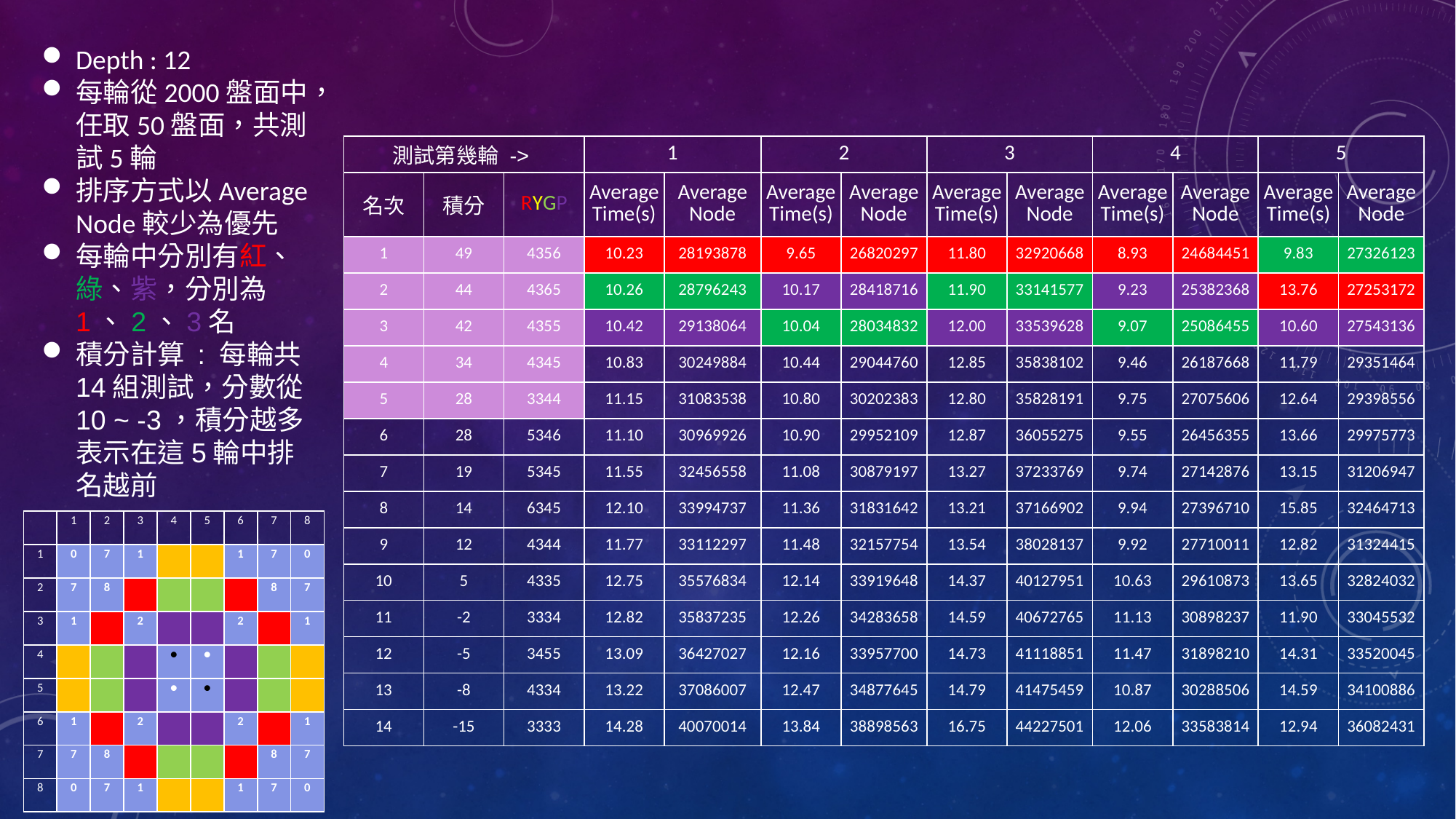

Depth : 12
每輪從2000盤面中，任取50盤面，共測試5輪
排序方式以Average Node較少為優先
每輪中分別有紅、綠、紫，分別為1、2、3名
積分計算 : 每輪共14組測試，分數從10 ~ -3，積分越多表示在這5輪中排名越前
| 測試第幾輪 -> |  |  | 1 |  | 2 |  | 3 |  | 4 |  | 5 |  |
| --- | --- | --- | --- | --- | --- | --- | --- | --- | --- | --- | --- | --- |
| 名次 | 積分 | RYGP | Average Time(s) | Average Node | Average Time(s) | Average Node | Average Time(s) | Average Node | Average Time(s) | Average Node | Average Time(s) | Average Node |
| 1 | 49 | 4356 | 10.23 | 28193878 | 9.65 | 26820297 | 11.80 | 32920668 | 8.93 | 24684451 | 9.83 | 27326123 |
| 2 | 44 | 4365 | 10.26 | 28796243 | 10.17 | 28418716 | 11.90 | 33141577 | 9.23 | 25382368 | 13.76 | 27253172 |
| 3 | 42 | 4355 | 10.42 | 29138064 | 10.04 | 28034832 | 12.00 | 33539628 | 9.07 | 25086455 | 10.60 | 27543136 |
| 4 | 34 | 4345 | 10.83 | 30249884 | 10.44 | 29044760 | 12.85 | 35838102 | 9.46 | 26187668 | 11.79 | 29351464 |
| 5 | 28 | 3344 | 11.15 | 31083538 | 10.80 | 30202383 | 12.80 | 35828191 | 9.75 | 27075606 | 12.64 | 29398556 |
| 6 | 28 | 5346 | 11.10 | 30969926 | 10.90 | 29952109 | 12.87 | 36055275 | 9.55 | 26456355 | 13.66 | 29975773 |
| 7 | 19 | 5345 | 11.55 | 32456558 | 11.08 | 30879197 | 13.27 | 37233769 | 9.74 | 27142876 | 13.15 | 31206947 |
| 8 | 14 | 6345 | 12.10 | 33994737 | 11.36 | 31831642 | 13.21 | 37166902 | 9.94 | 27396710 | 15.85 | 32464713 |
| 9 | 12 | 4344 | 11.77 | 33112297 | 11.48 | 32157754 | 13.54 | 38028137 | 9.92 | 27710011 | 12.82 | 31324415 |
| 10 | 5 | 4335 | 12.75 | 35576834 | 12.14 | 33919648 | 14.37 | 40127951 | 10.63 | 29610873 | 13.65 | 32824032 |
| 11 | -2 | 3334 | 12.82 | 35837235 | 12.26 | 34283658 | 14.59 | 40672765 | 11.13 | 30898237 | 11.90 | 33045532 |
| 12 | -5 | 3455 | 13.09 | 36427027 | 12.16 | 33957700 | 14.73 | 41118851 | 11.47 | 31898210 | 14.31 | 33520045 |
| 13 | -8 | 4334 | 13.22 | 37086007 | 12.47 | 34877645 | 14.79 | 41475459 | 10.87 | 30288506 | 14.59 | 34100886 |
| 14 | -15 | 3333 | 14.28 | 40070014 | 13.84 | 38898563 | 16.75 | 44227501 | 12.06 | 33583814 | 12.94 | 36082431 |
|  | 1 | 2 | 3 | 4 | 5 | 6 | 7 | 8 |
| --- | --- | --- | --- | --- | --- | --- | --- | --- |
| 1 | 0 | 7 | 1 |  |  | 1 | 7 | 0 |
| 2 | 7 | 8 |  |  |  |  | 8 | 7 |
| 3 | 1 |  | 2 |  |  | 2 |  | 1 |
| 4 |  |  |  | ● | ● |  |  |  |
| 5 |  |  |  | ● | ● |  |  |  |
| 6 | 1 |  | 2 |  |  | 2 |  | 1 |
| 7 | 7 | 8 |  |  |  |  | 8 | 7 |
| 8 | 0 | 7 | 1 |  |  | 1 | 7 | 0 |